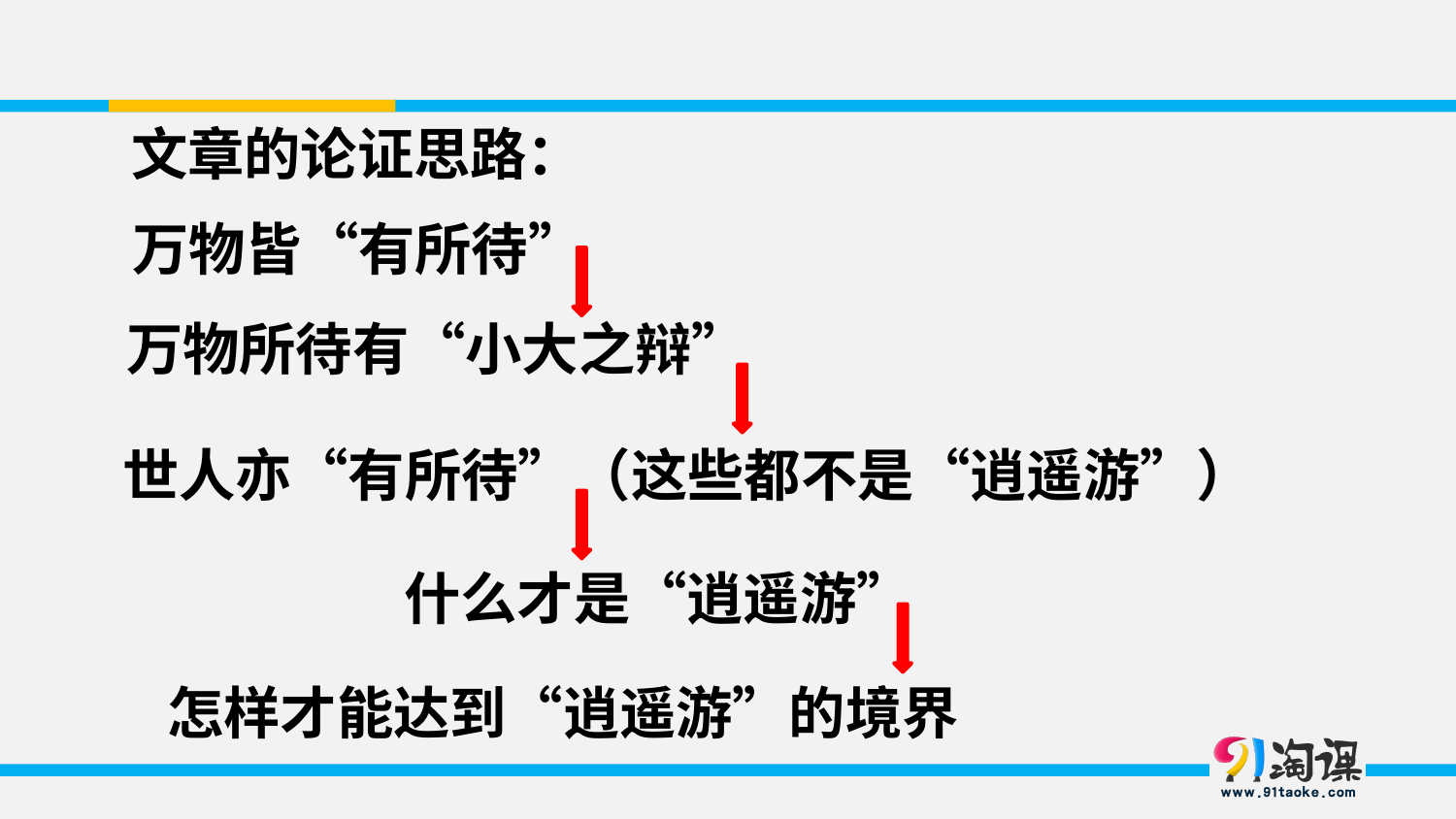

文章的论证思路：
万物皆“有所待”

万物所待有“小大之辩”

世人亦“有所待”（这些都不是“逍遥游”）

什么才是“逍遥游”

怎样才能达到“逍遥游”的境界